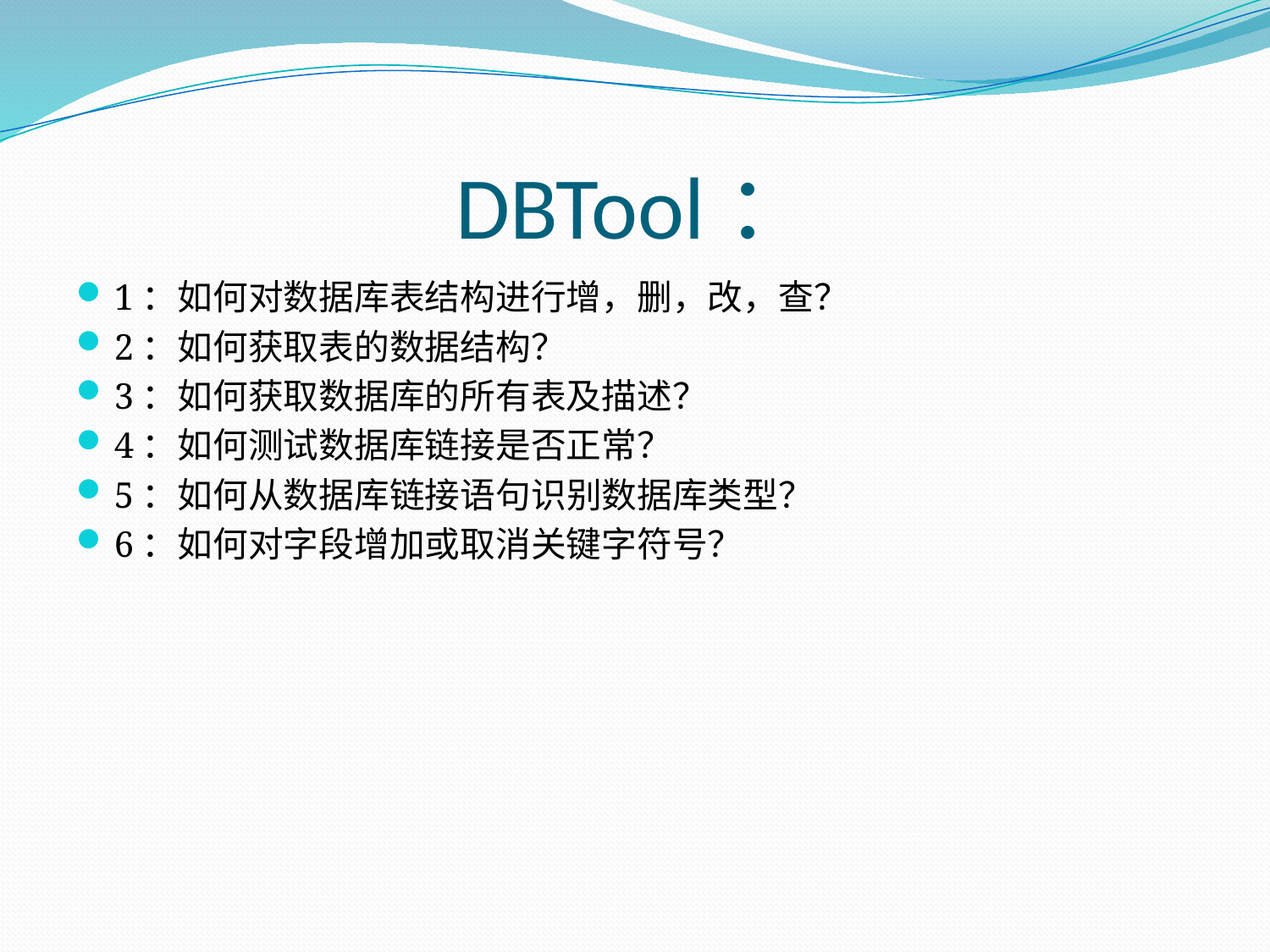

# DBTool：
1：如何对数据库表结构进行增，删，改，查？
2：如何获取表的数据结构？
3：如何获取数据库的所有表及描述？
4：如何测试数据库链接是否正常？
5：如何从数据库链接语句识别数据库类型？
6：如何对字段增加或取消关键字符号？